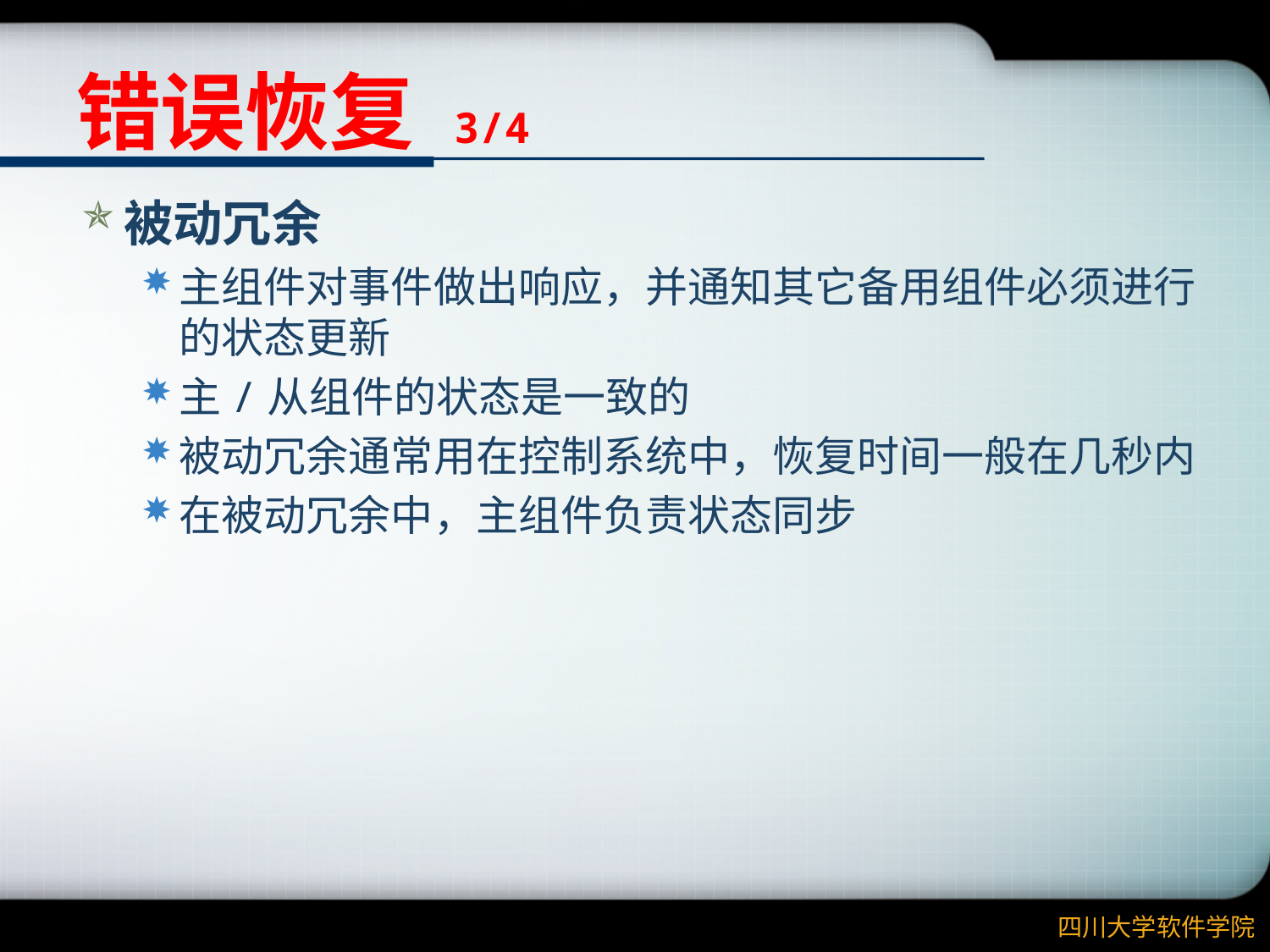

# 错误恢复 3/4
被动冗余
主组件对事件做出响应，并通知其它备用组件必须进行的状态更新
主/从组件的状态是一致的
被动冗余通常用在控制系统中，恢复时间一般在几秒内
在被动冗余中，主组件负责状态同步